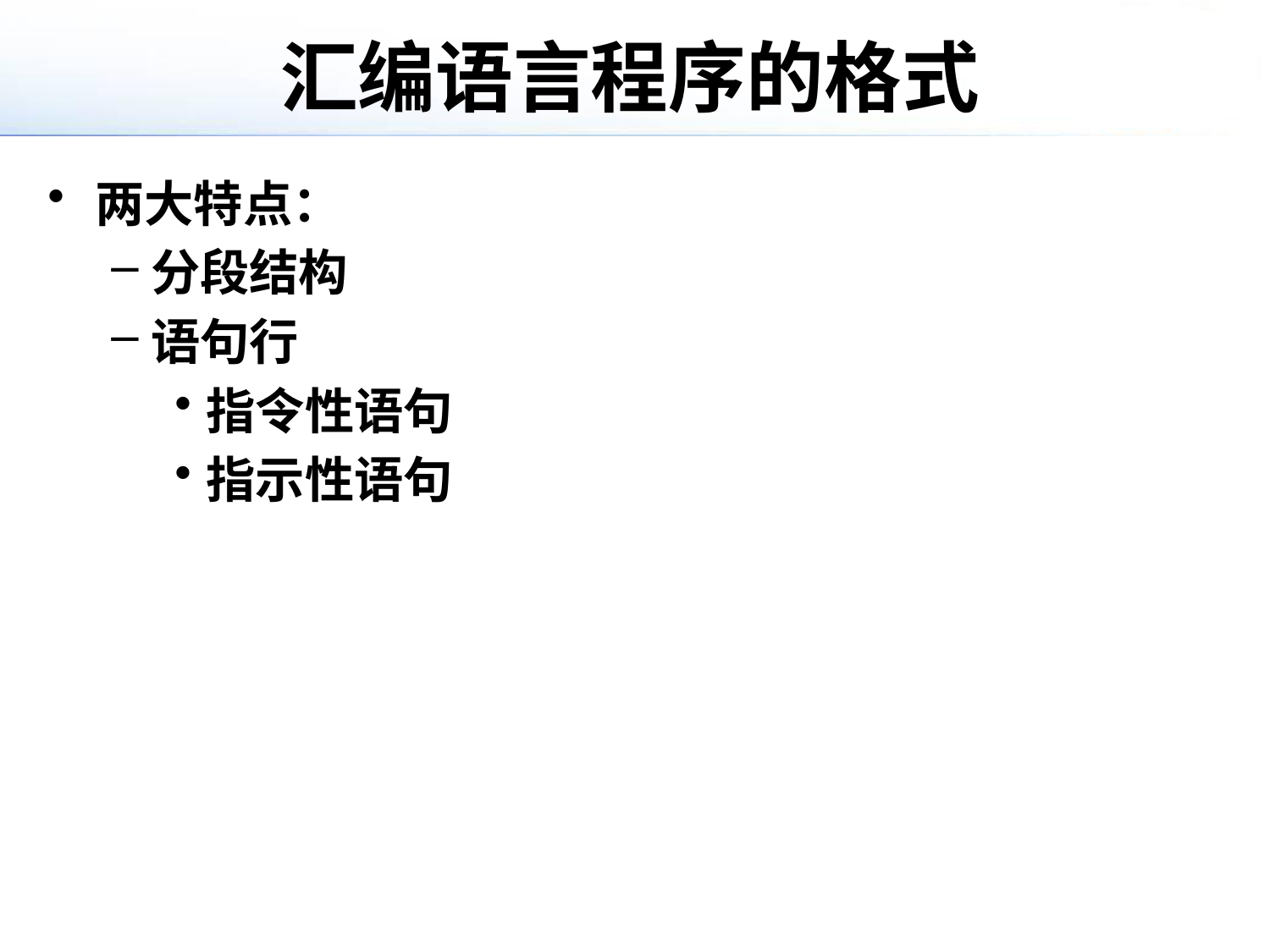

# 汇编语言程序的格式
两大特点：
分段结构
语句行
指令性语句
指示性语句